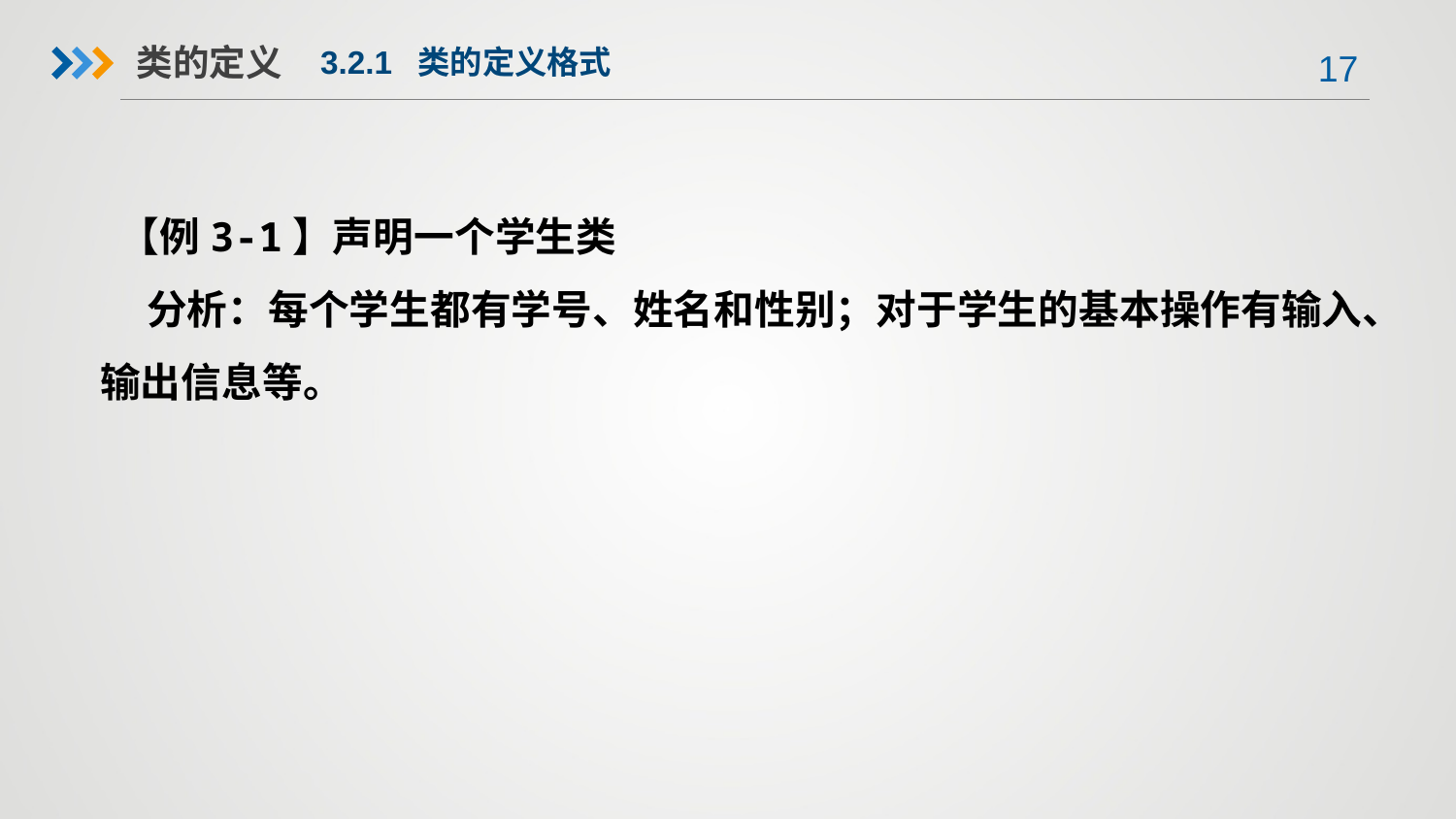

类的定义
3.2.1  类的定义格式
 【例3-1】声明一个学生类
    分析：每个学生都有学号、姓名和性别；对于学生的基本操作有输入、输出信息等。